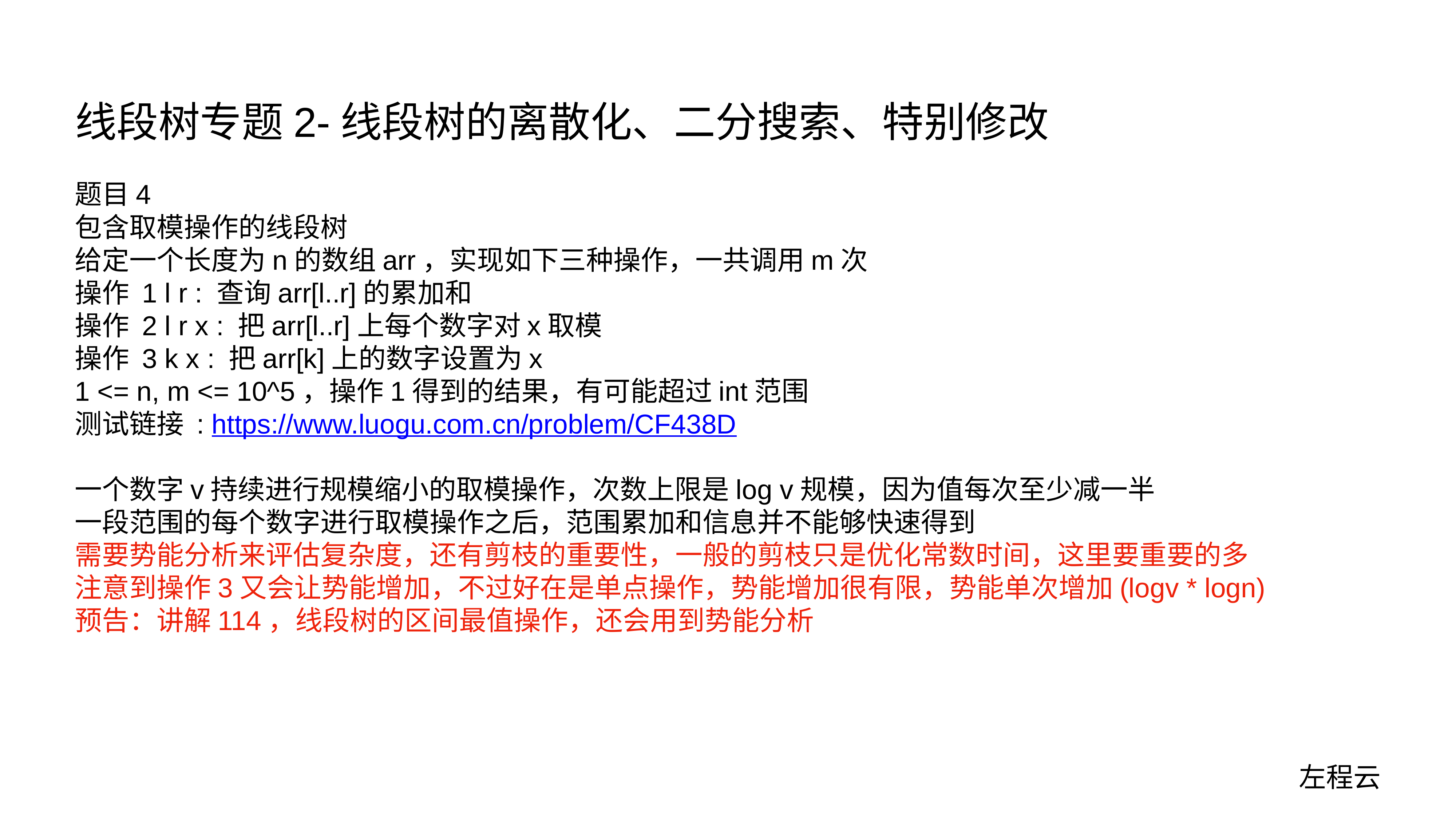

# 线段树专题2-线段树的离散化、二分搜索、特别修改
题目4
包含取模操作的线段树
给定一个长度为n的数组arr，实现如下三种操作，一共调用m次
操作 1 l r : 查询arr[l..r]的累加和
操作 2 l r x : 把arr[l..r]上每个数字对x取模
操作 3 k x : 把arr[k]上的数字设置为x
1 <= n, m <= 10^5，操作1得到的结果，有可能超过int范围
测试链接 : https://www.luogu.com.cn/problem/CF438D

一个数字v持续进行规模缩小的取模操作，次数上限是log v规模，因为值每次至少减一半
一段范围的每个数字进行取模操作之后，范围累加和信息并不能够快速得到
需要势能分析来评估复杂度，还有剪枝的重要性，一般的剪枝只是优化常数时间，这里要重要的多
注意到操作3又会让势能增加，不过好在是单点操作，势能增加很有限，势能单次增加(logv * logn)
预告：讲解114，线段树的区间最值操作，还会用到势能分析
左程云